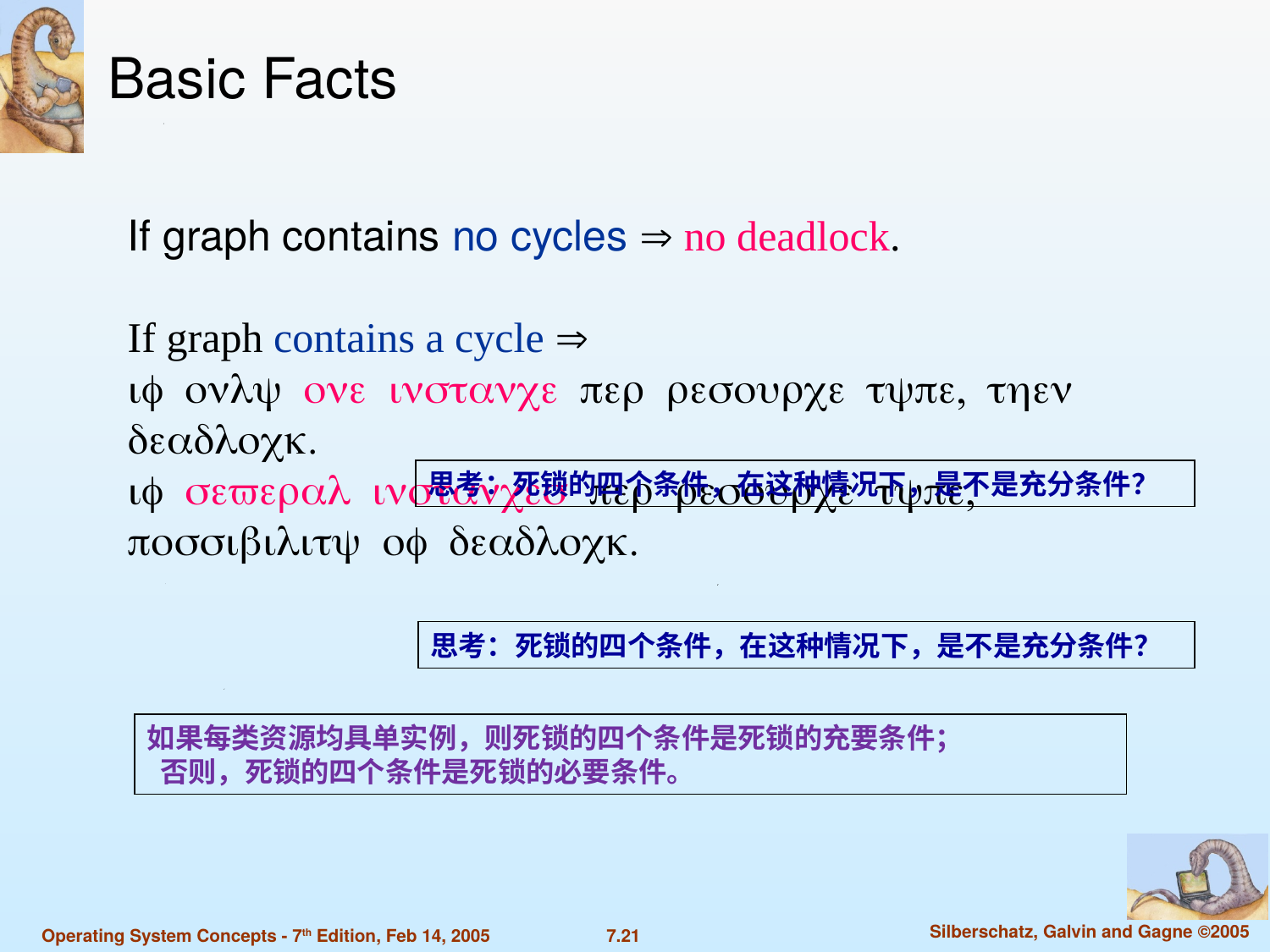

Basic Facts
If graph contains no cycles ⇒ no deadlock.
If graph contains a cycle ⇒
if only one instance per resource type, then deadlock.
if several instances per resource type, possibility of deadlock.
思考：死锁的四个条件，在这种情况下，是不是充分条件？
思考：死锁的四个条件，在这种情况下，是不是充分条件？
如果每类资源均具单实例，则死锁的四个条件是死锁的充要条件；
 否则，死锁的四个条件是死锁的必要条件。